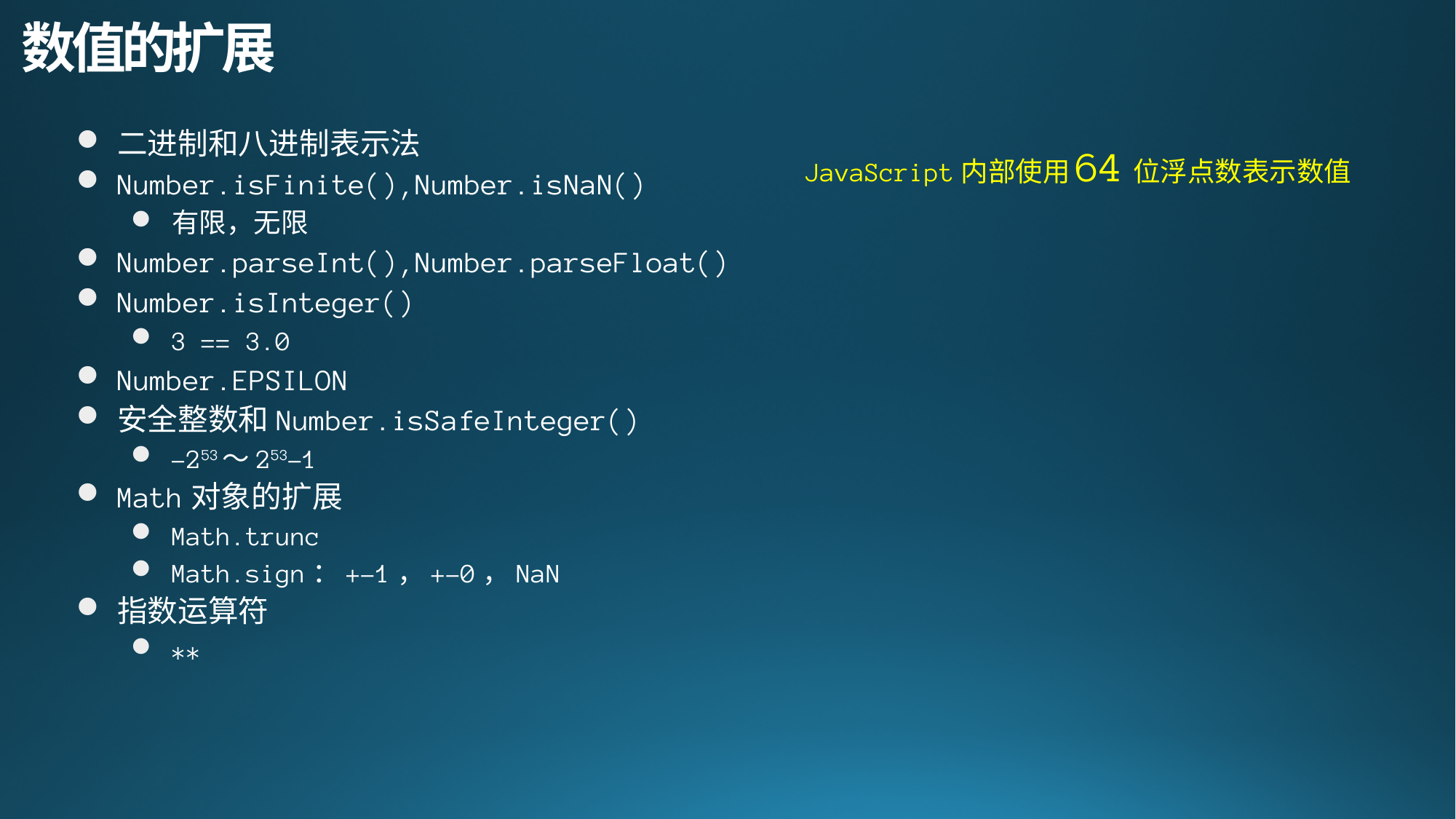

# 数值的扩展
二进制和八进制表示法
Number.isFinite(),Number.isNaN()
有限，无限
Number.parseInt(),Number.parseFloat()
Number.isInteger()
3 == 3.0
Number.EPSILON
安全整数和Number.isSafeInteger()
-253～253-1
Math对象的扩展
Math.trunc
Math.sign：+-1，+-0，NaN
指数运算符
**
JavaScript内部使用64位浮点数表示数值